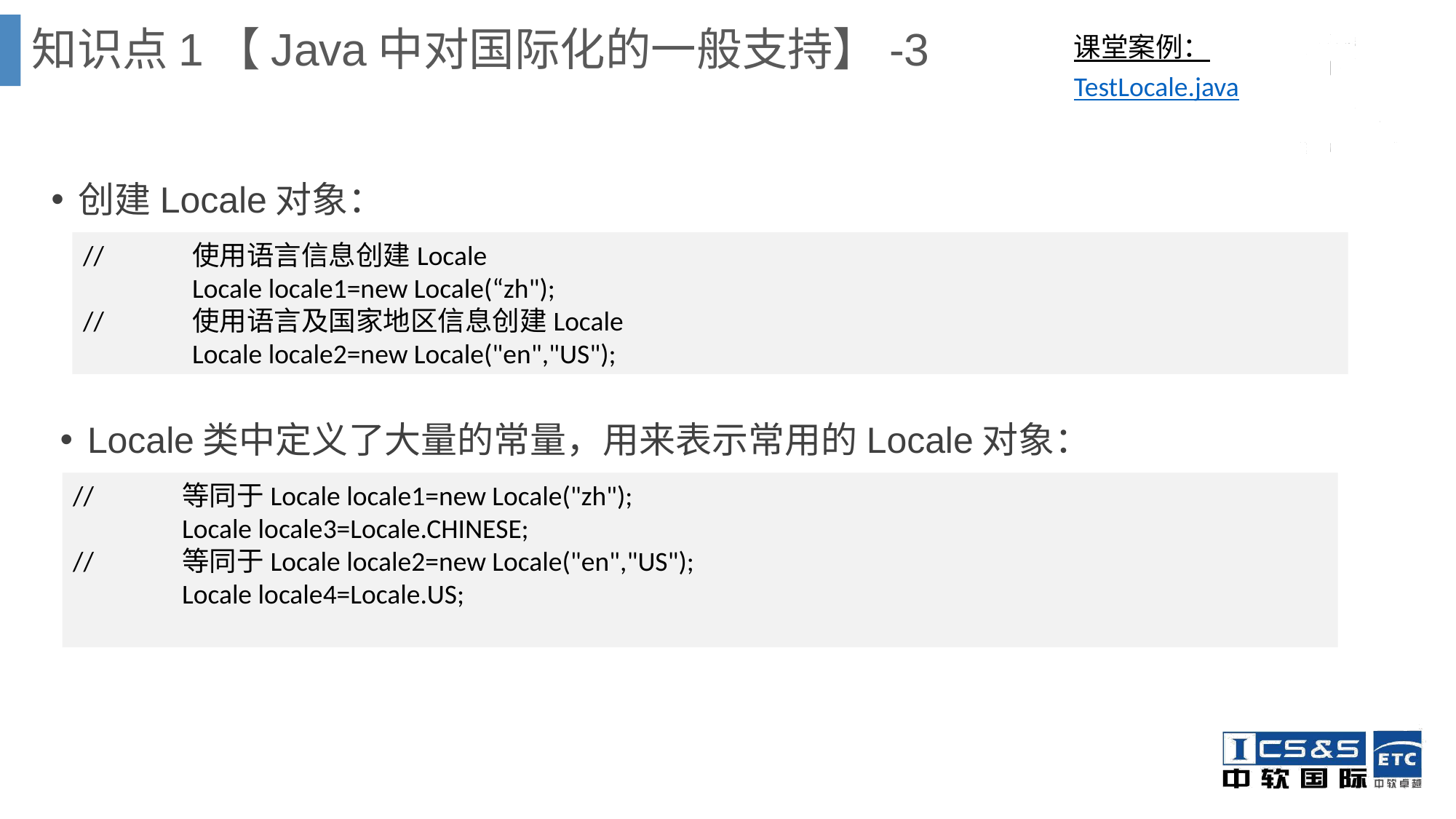

知识点1【Java中对国际化的一般支持】-3
课堂案例：
TestLocale.java
创建Locale对象：
//	使用语言信息创建Locale
	Locale locale1=new Locale(“zh");
//	使用语言及国家地区信息创建Locale
	Locale locale2=new Locale("en","US");
Locale类中定义了大量的常量，用来表示常用的Locale对象：
//	等同于Locale locale1=new Locale("zh");
	Locale locale3=Locale.CHINESE;
//	等同于Locale locale2=new Locale("en","US");
	Locale locale4=Locale.US;